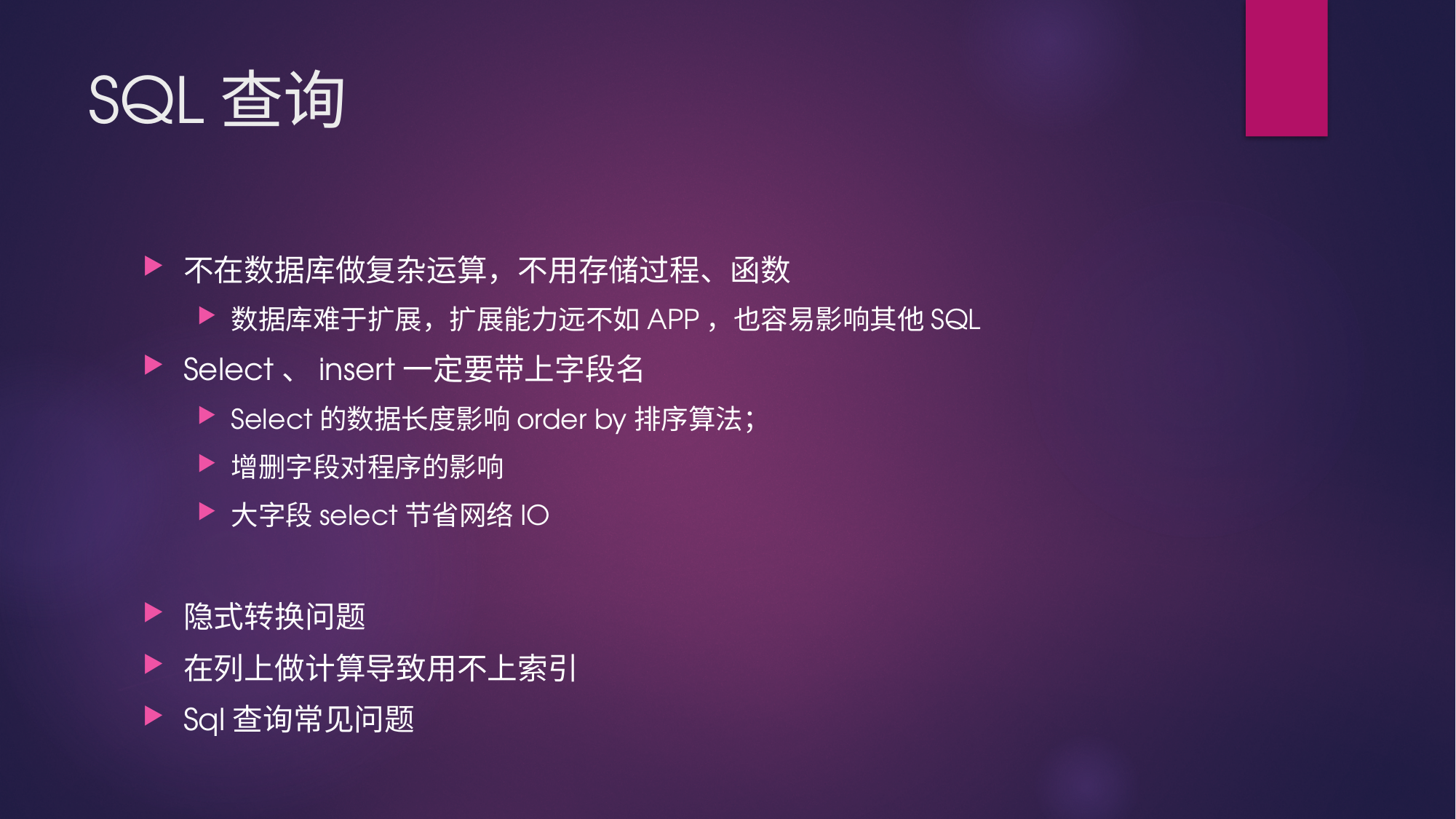

# SQL查询
不在数据库做复杂运算，不用存储过程、函数
数据库难于扩展，扩展能力远不如APP，也容易影响其他SQL
Select、insert一定要带上字段名
Select的数据长度影响order by排序算法；
增删字段对程序的影响
大字段select节省网络IO

隐式转换问题
在列上做计算导致用不上索引
Sql查询常见问题